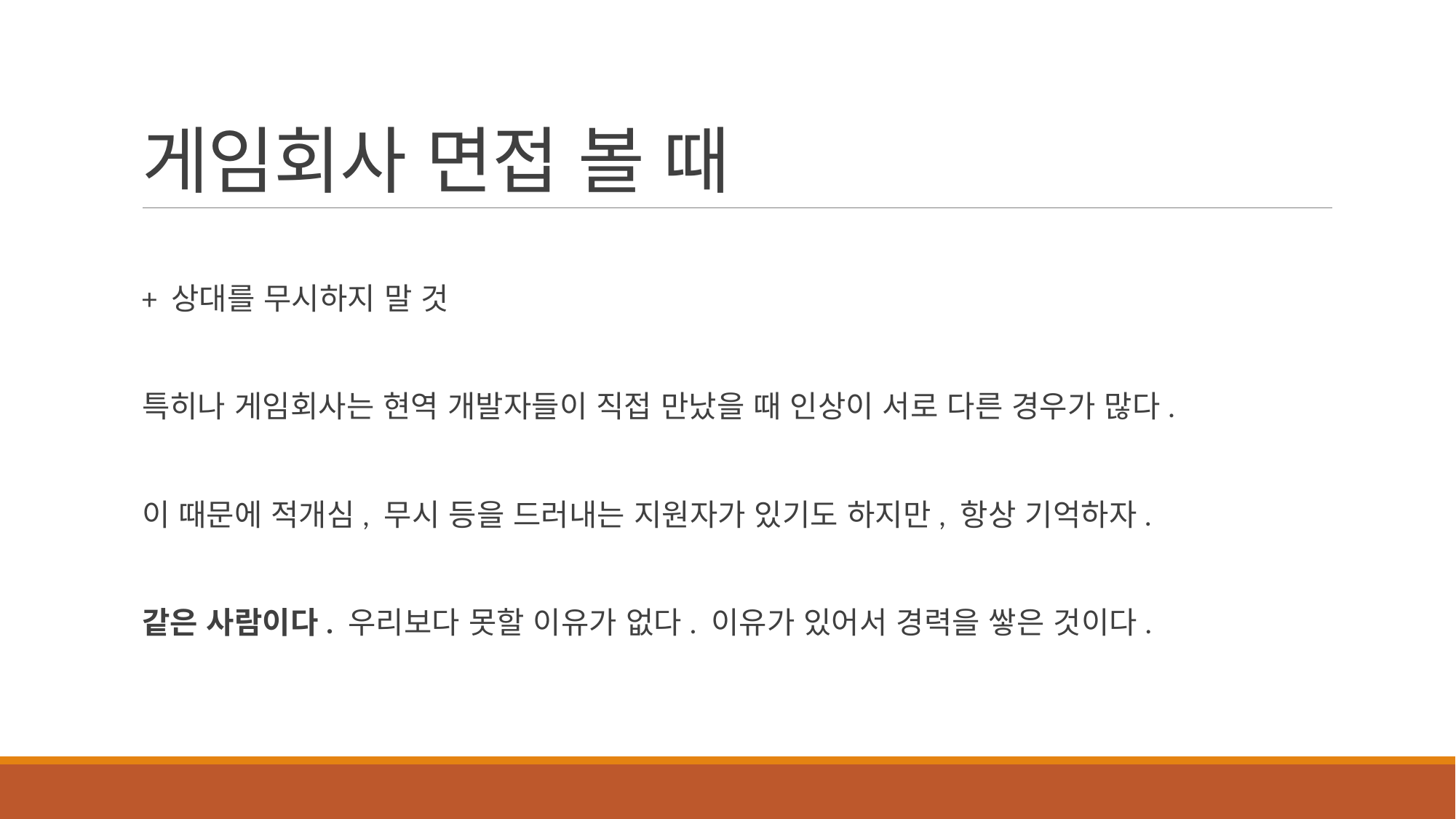

# 게임회사 면접 볼 때

+ 상대를 무시하지 말 것

특히나 게임회사는 현역 개발자들이 직접 만났을 때 인상이 서로 다른 경우가 많다.

이 때문에 적개심, 무시 등을 드러내는 지원자가 있기도 하지만, 항상 기억하자.

같은 사람이다. 우리보다 못할 이유가 없다. 이유가 있어서 경력을 쌓은 것이다.